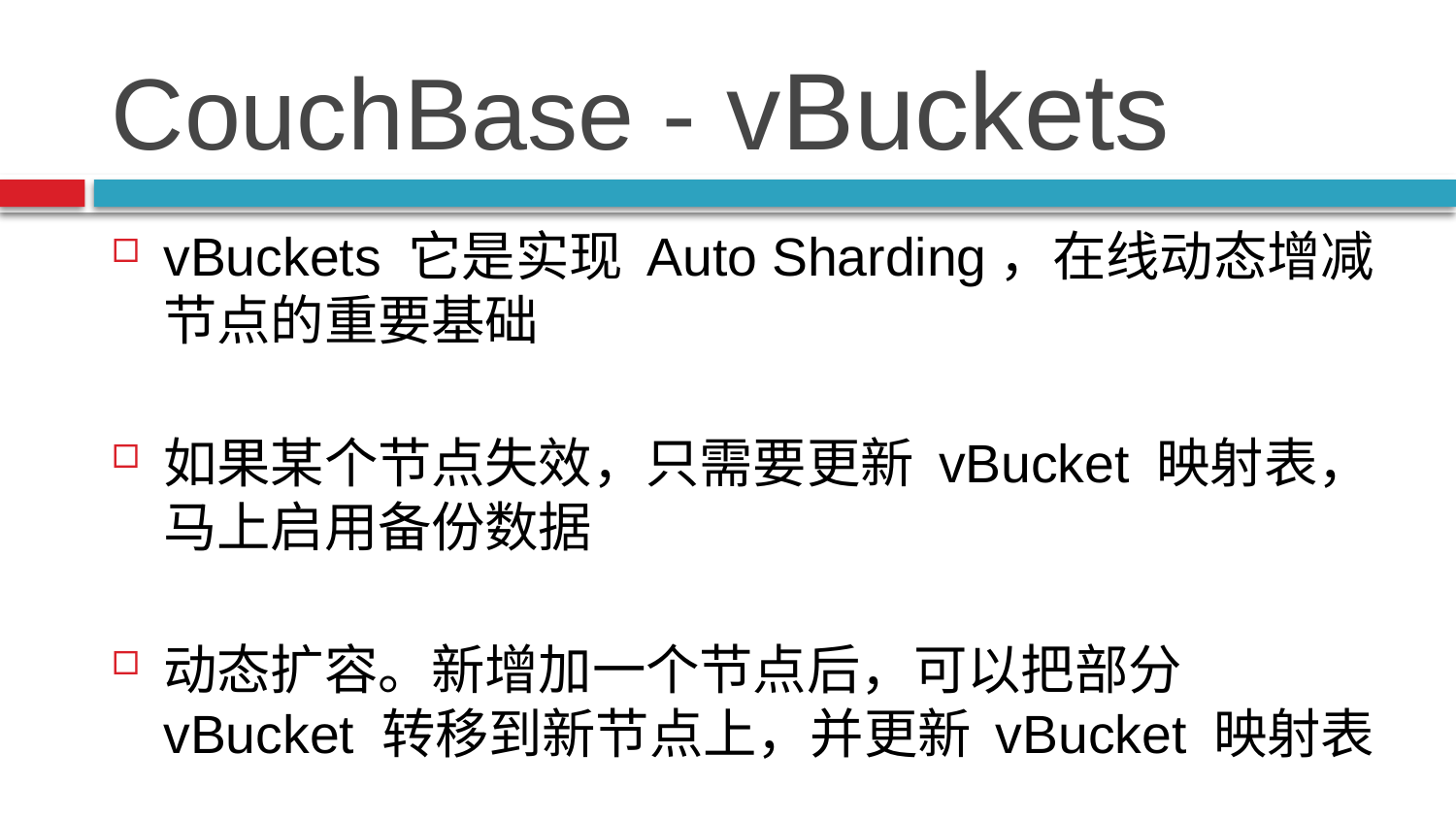

# CouchBase - vBuckets
vBuckets 它是实现 Auto Sharding，在线动态增减节点的重要基础
如果某个节点失效，只需要更新 vBucket 映射表，马上启用备份数据
动态扩容。新增加一个节点后，可以把部分 vBucket 转移到新节点上，并更新 vBucket 映射表